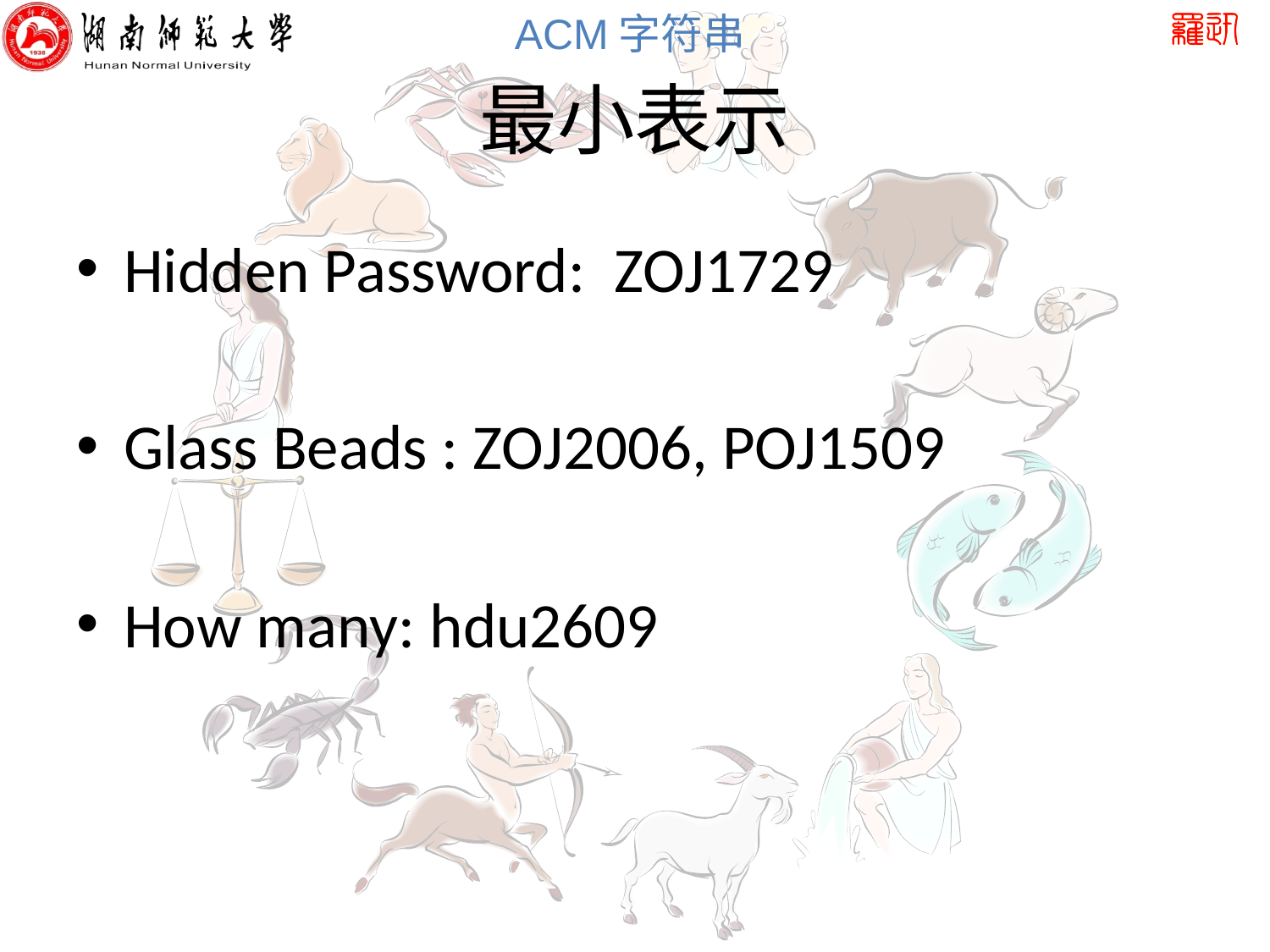

# 最小表示
Hidden Password:  ZOJ1729

Glass Beads : ZOJ2006, POJ1509

How many: hdu2609